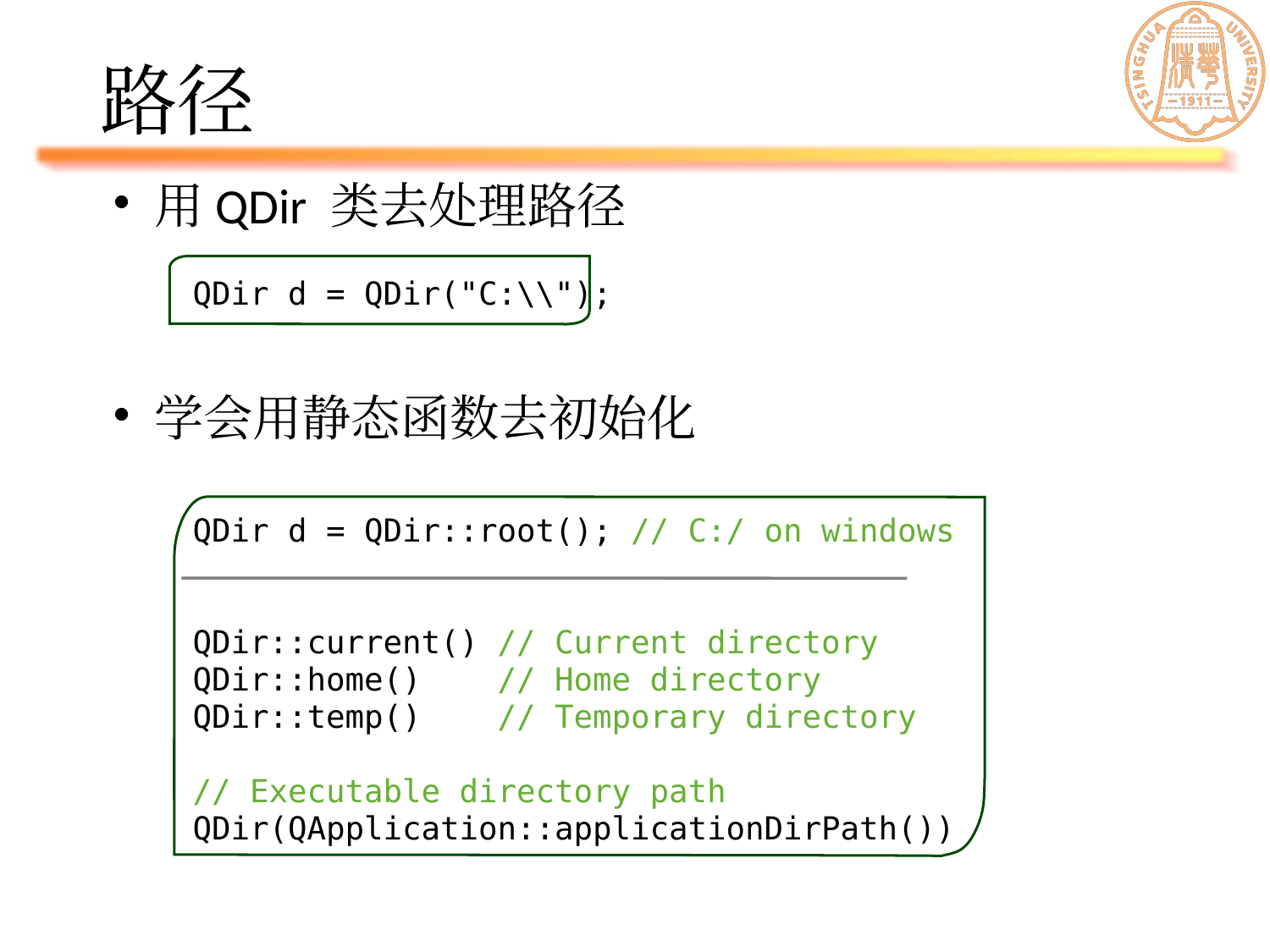

# 路径
用QDir 类去处理路径

学会用静态函数去初始化

QDir d = QDir("C:\\");

QDir d = QDir::root(); // C:/ on windows

QDir::current() // Current directory
QDir::home()    // Home directory
QDir::temp()    // Temporary directory

// Executable directory path
QDir(QApplication::applicationDirPath())